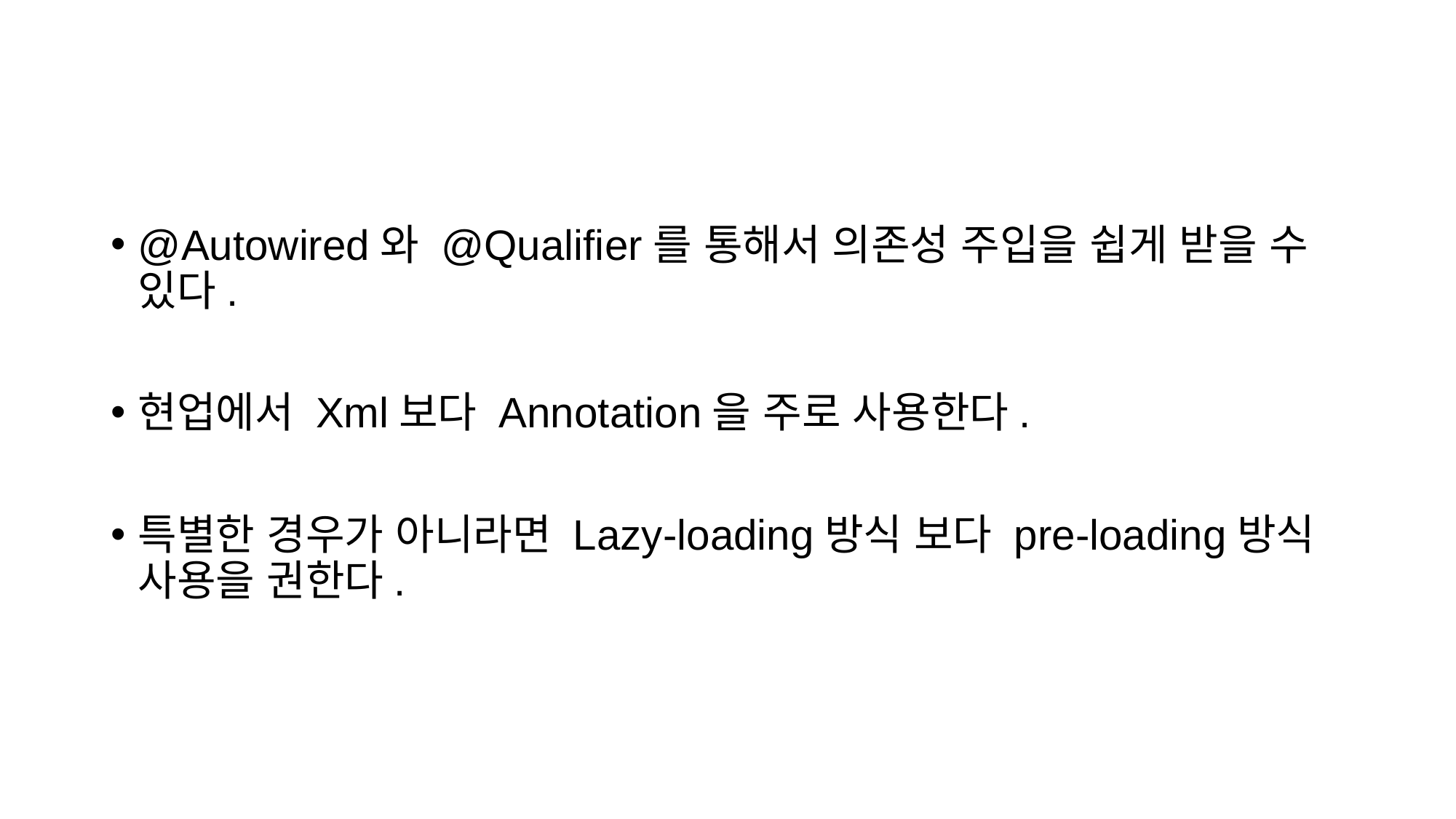

@Autowired와 @Qualifier를 통해서 의존성 주입을 쉽게 받을 수 있다.

현업에서 Xml보다 Annotation을 주로 사용한다.

특별한 경우가 아니라면 Lazy-loading방식 보다 pre-loading방식 사용을 권한다.